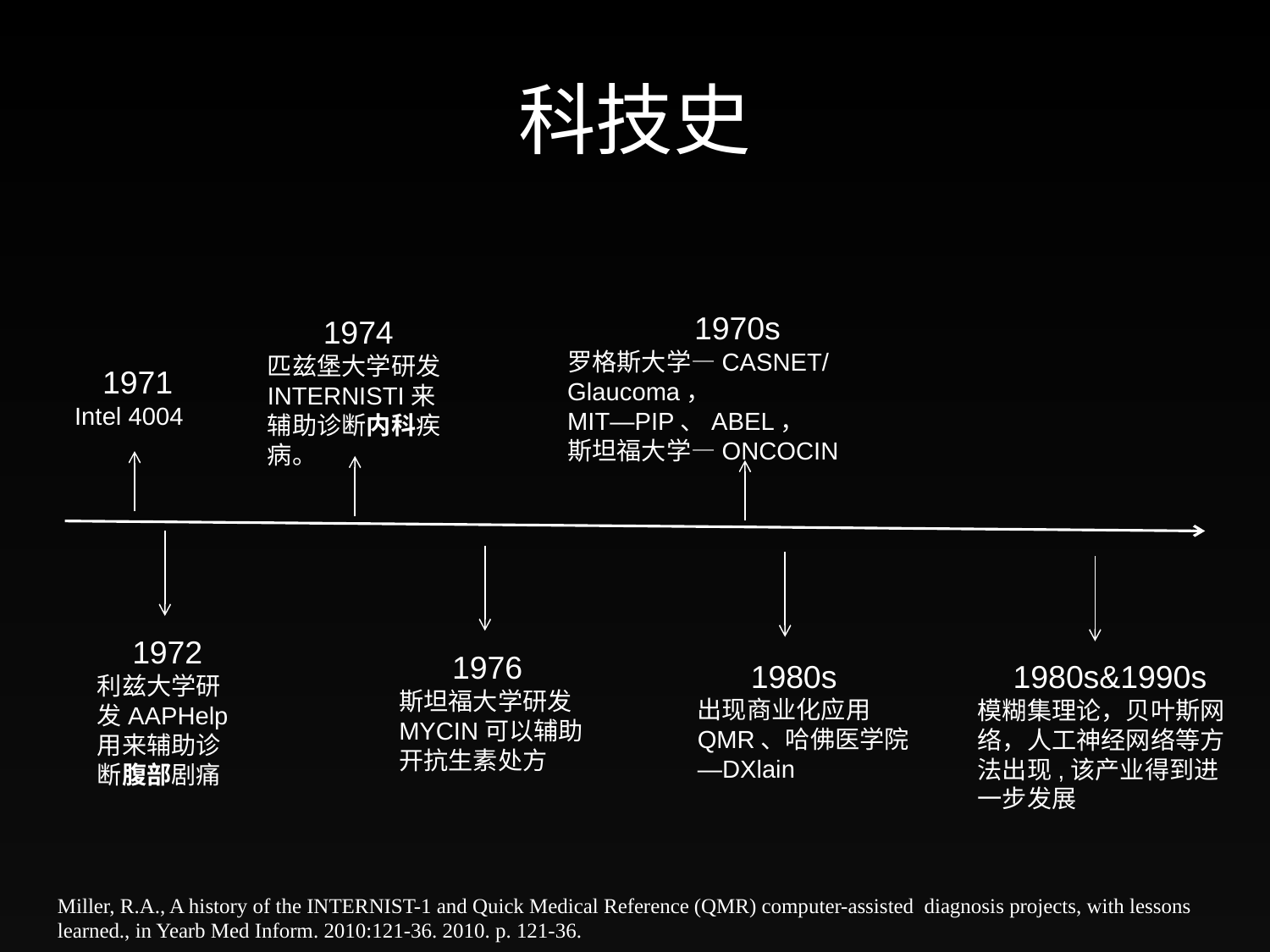

# 科技史
	1970s
罗格斯大学—CASNET/Glaucoma，
MIT—PIP、ABEL，
斯坦福大学—ONCOCIN
        1974
匹兹堡大学研发INTERNISTI来辅助诊断内科疾病。
        1971
    Intel 4004
     1972
利兹大学研发AAPHelp用来辅助诊断腹部剧痛
      1976
斯坦福大学研发MYCIN可以辅助开抗生素处方
      1980s
出现商业化应用
QMR、哈佛医学院
—DXlain
    1980s&1990s
模糊集理论，贝叶斯网络，人工神经网络等方法出现,该产业得到进一步发展
Miller, R.A., A history of the INTERNIST-1 and Quick Medical Reference (QMR) computer-assisted  diagnosis projects, with lessons learned., in Yearb Med Inform. 2010:121-36. 2010. p. 121-36.